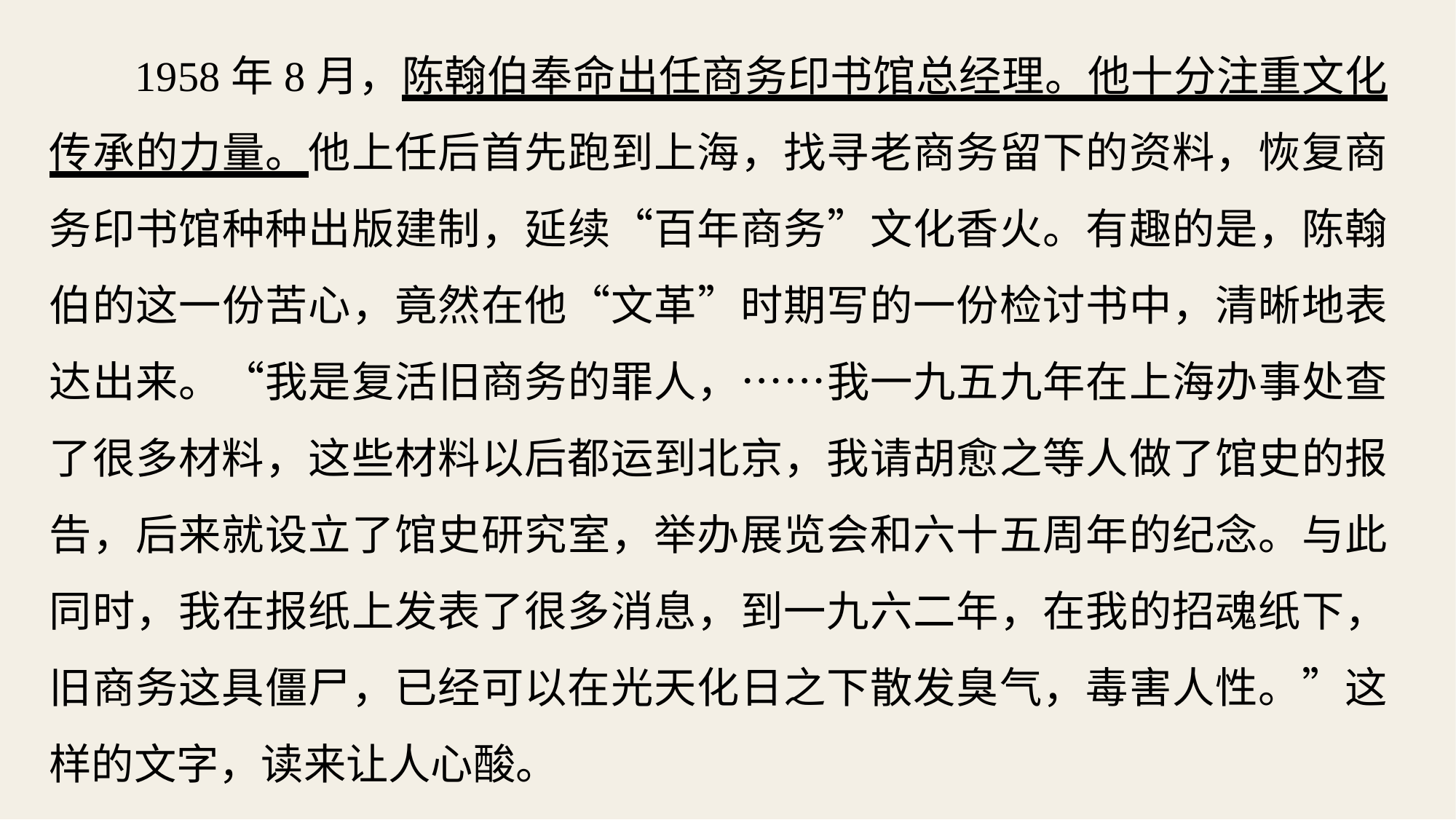

1958年8月，陈翰伯奉命出任商务印书馆总经理。他十分注重文化传承的力量。他上任后首先跑到上海，找寻老商务留下的资料，恢复商务印书馆种种出版建制，延续“百年商务”文化香火。有趣的是，陈翰伯的这一份苦心，竟然在他“文革”时期写的一份检讨书中，清晰地表达出来。“我是复活旧商务的罪人，……我一九五九年在上海办事处查了很多材料，这些材料以后都运到北京，我请胡愈之等人做了馆史的报告，后来就设立了馆史研究室，举办展览会和六十五周年的纪念。与此同时，我在报纸上发表了很多消息，到一九六二年，在我的招魂纸下，旧商务这具僵尸，已经可以在光天化日之下散发臭气，毒害人性。”这样的文字，读来让人心酸。